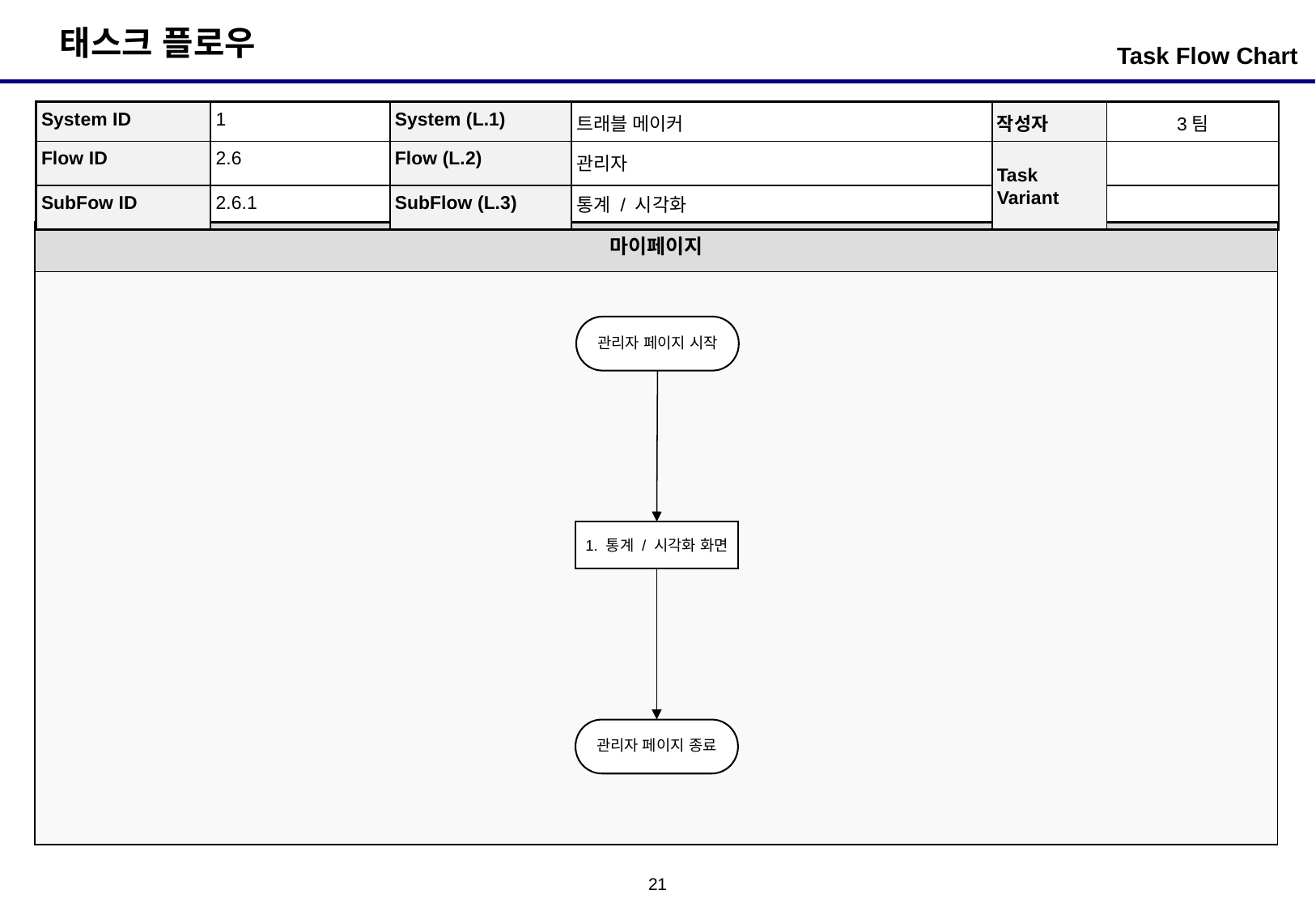

Task Flow Chart
| System ID | 1 | System (L.1) | 트래블 메이커 | 작성자 | 3팀 |
| --- | --- | --- | --- | --- | --- |
| Flow ID | 2.6 | Flow (L.2) | 관리자 | Task Variant |  |
| SubFow ID | 2.6.1 | SubFlow (L.3) | 통계 / 시각화 |  |  |
| 마이페이지 |
| --- |
|  |
관리자 페이지 시작

1. 통계 / 시각화 화면
관리자 페이지 종료